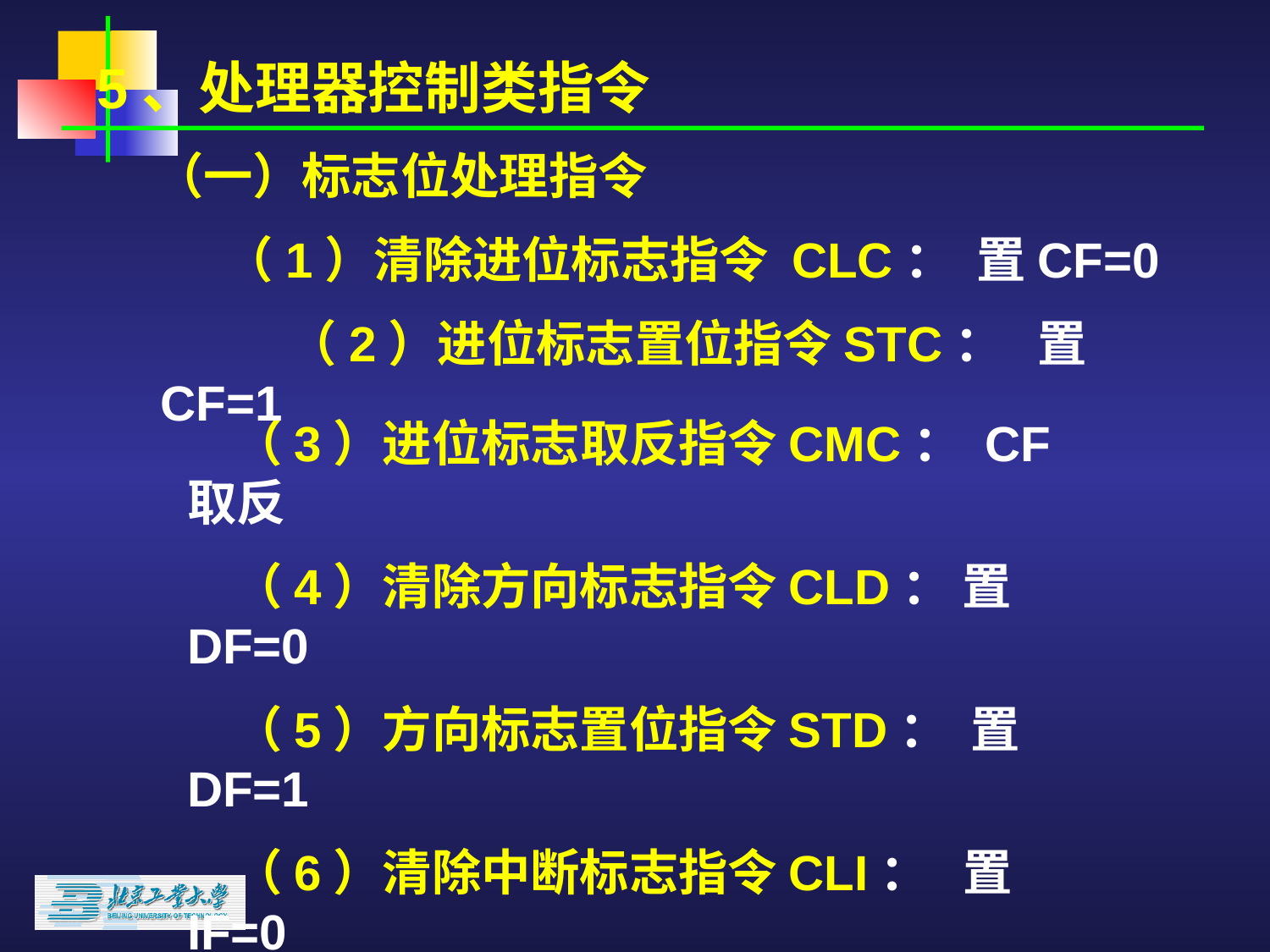

5、处理器控制类指令
    （一）标志位处理指令
    	（1）清除进位标志指令 CLC：  置CF=0
    	（2）进位标志置位指令STC：   置CF=1
   （3）进位标志取反指令CMC： CF取反
   （4）清除方向标志指令CLD： 置DF=0
   （5）方向标志置位指令STD：  置DF=1
   （6）清除中断标志指令CLI：   置IF=0
   （7）中断标志置位指令STI：   置IF=1